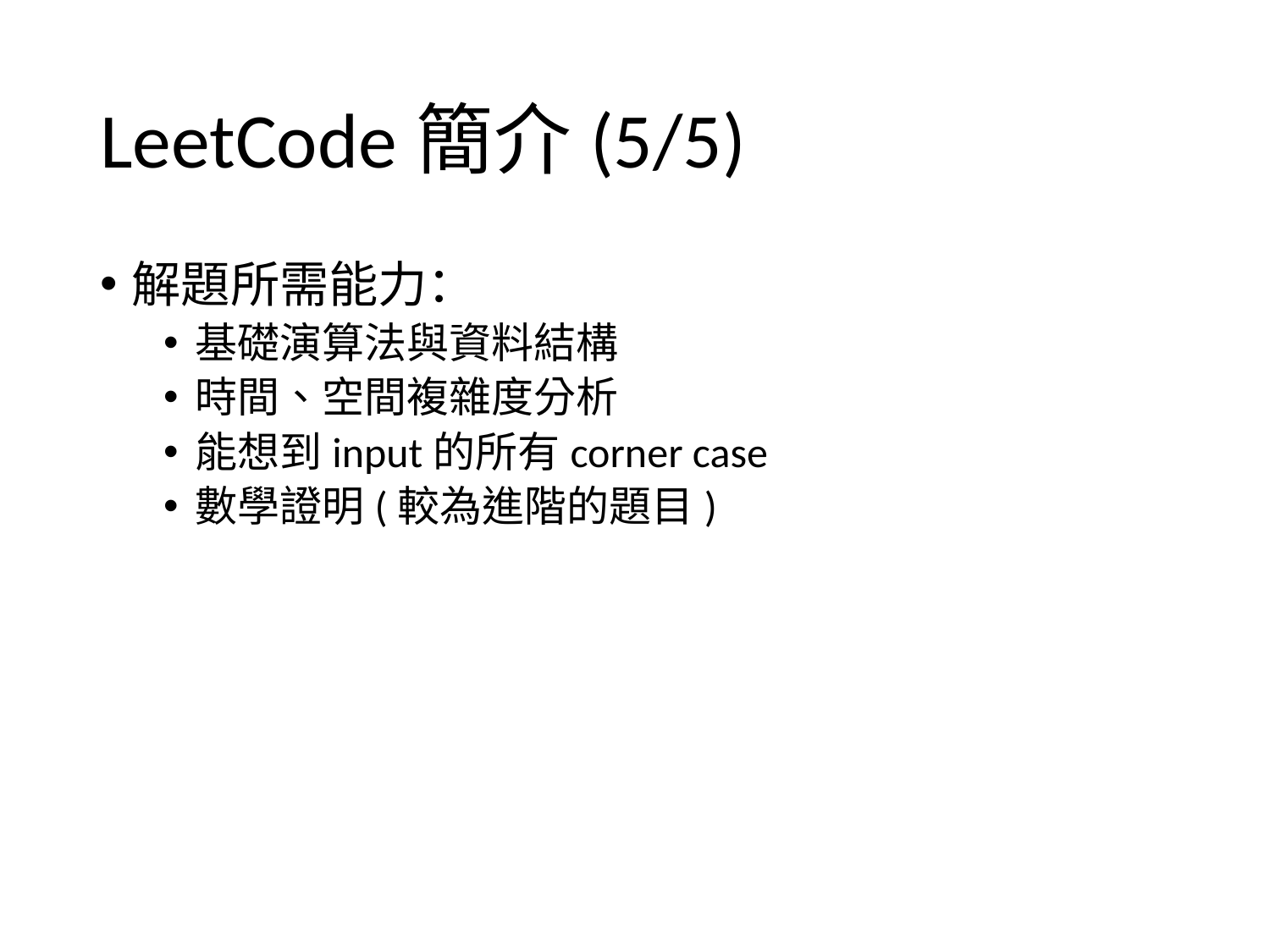

# LeetCode簡介(5/5)
解題所需能力：
基礎演算法與資料結構
時間、空間複雜度分析
能想到input的所有corner case
數學證明(較為進階的題目)